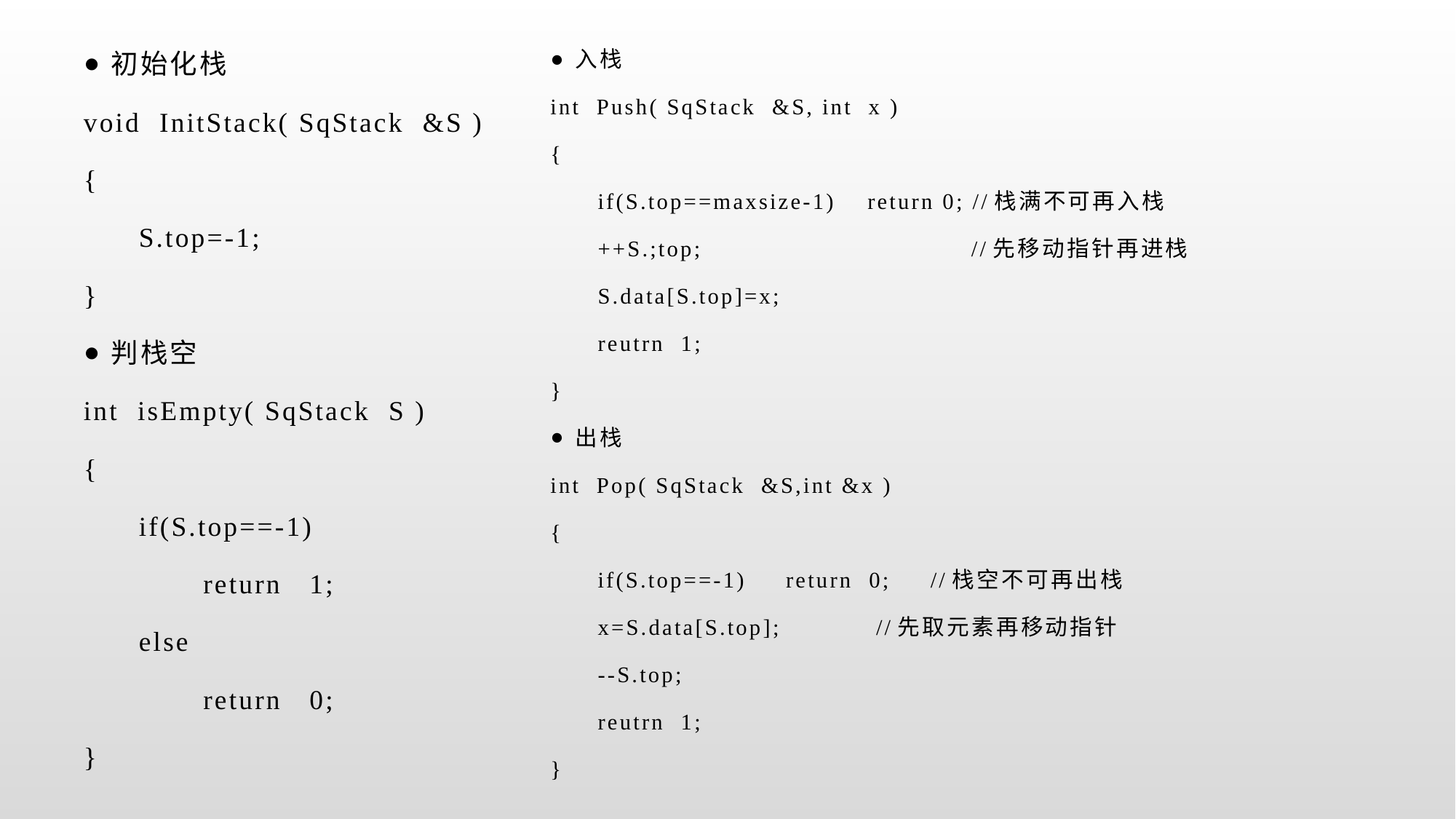

初始化栈
void  InitStack( SqStack  &S )
{
      S.top=-1;
}
判栈空
int  isEmpty( SqStack  S )
{
      if(S.top==-1)
             return   1;
      else
             return   0;
}
入栈
int  Push( SqStack  &S, int  x )
{
      if(S.top==maxsize-1)    return 0; //栈满不可再入栈
      ++S.;top;                                  //先移动指针再进栈
      S.data[S.top]=x;
      reutrn  1;
}
出栈
int  Pop( SqStack  &S,int &x )
{
      if(S.top==-1)     return  0;     //栈空不可再出栈
      x=S.data[S.top];            //先取元素再移动指针
      --S.top;
      reutrn  1;
}